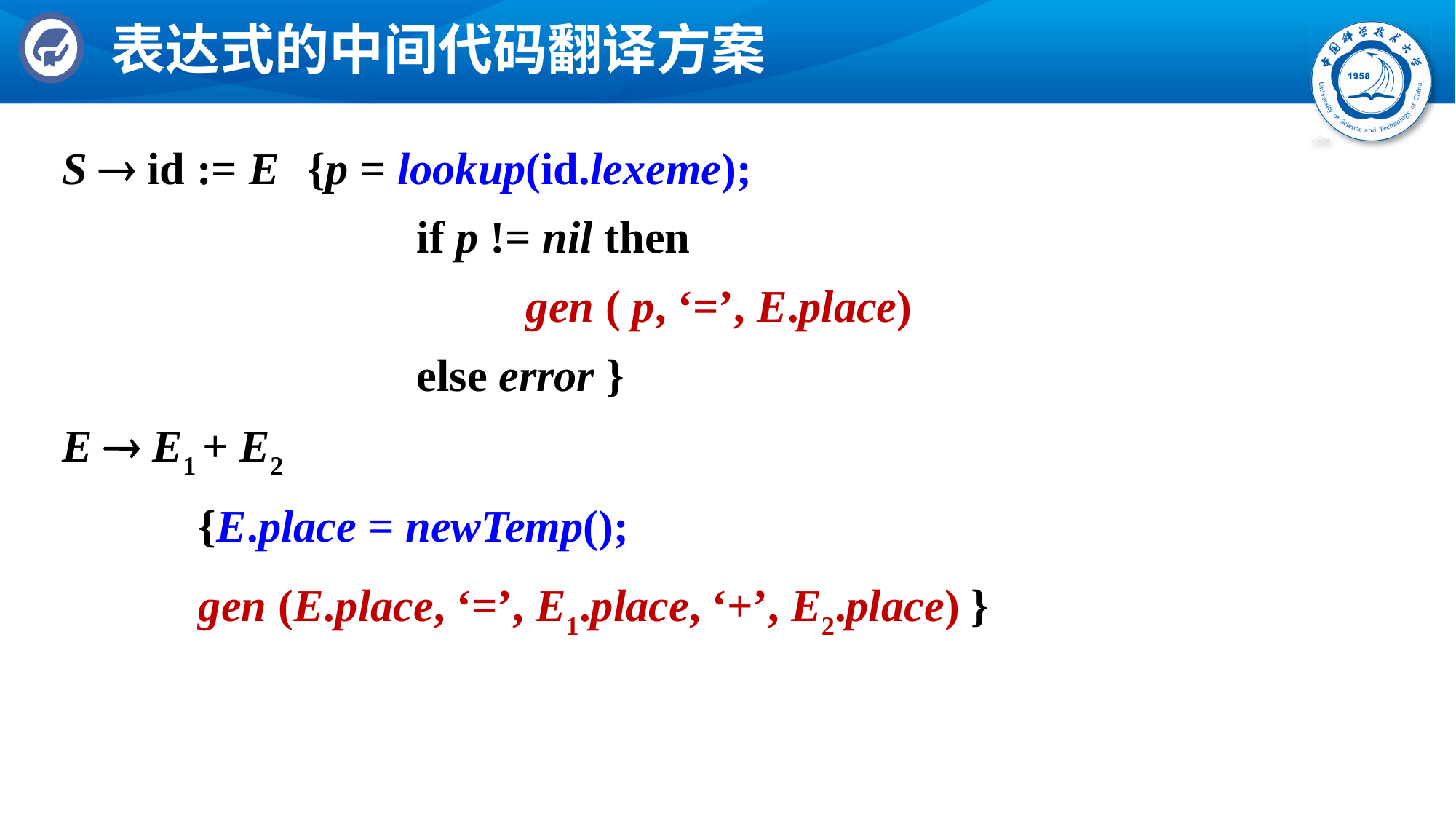

# 表达式的中间代码翻译方案
S → id := E 	{p = lookup(id.lexeme);
				if p != nil then
					gen ( p, ‘=’, E.place)
				else error }
E → E1 + E2
		{E.place = newTemp();
 		gen (E.place, ‘=’, E1.place, ‘+’, E2.place) }